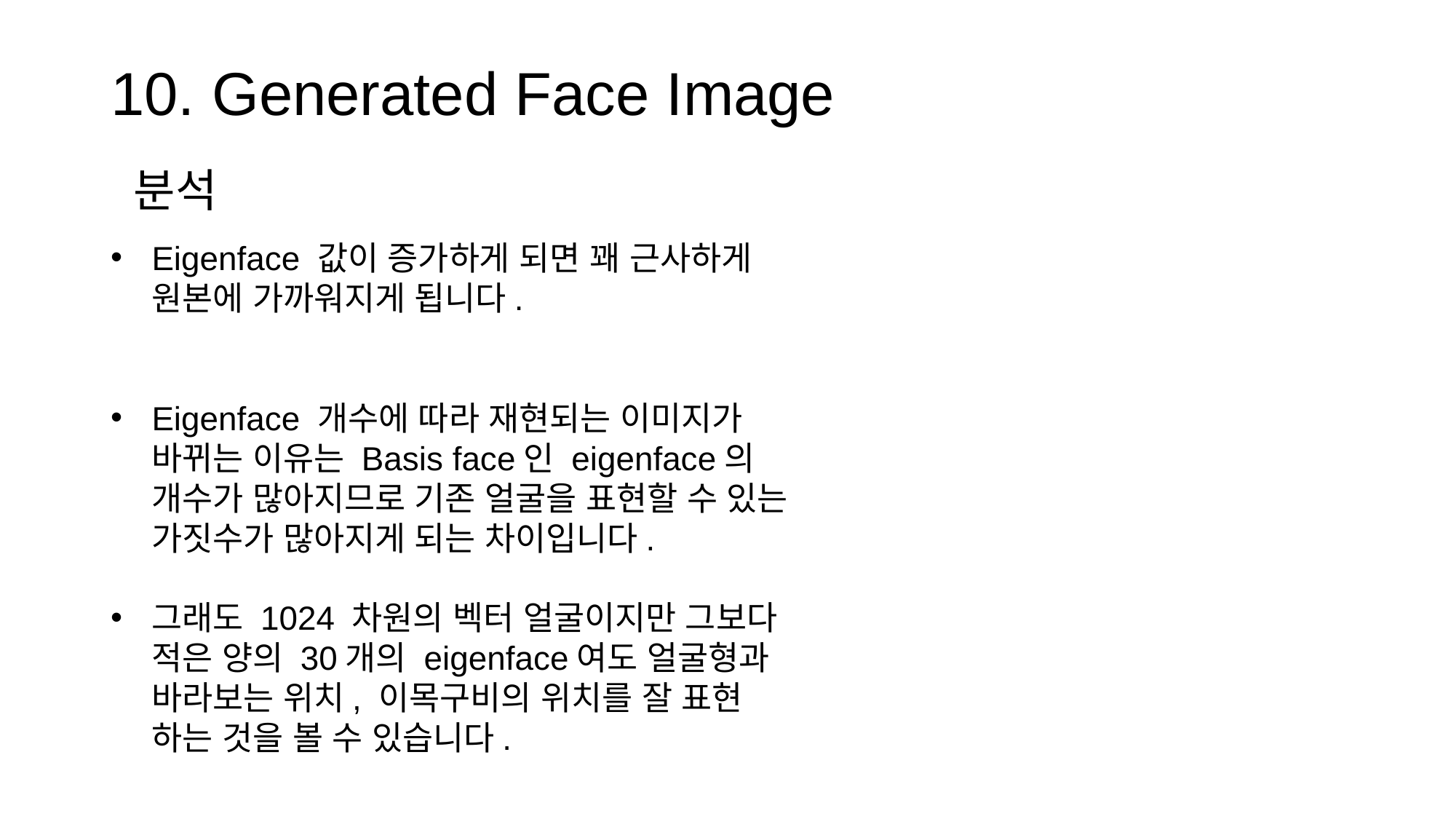

10. Generated Face Image
분석
Eigenface 값이 증가하게 되면 꽤 근사하게 원본에 가까워지게 됩니다.

Eigenface 개수에 따라 재현되는 이미지가 바뀌는 이유는 Basis face인 eigenface의 개수가 많아지므로 기존 얼굴을 표현할 수 있는 가짓수가 많아지게 되는 차이입니다.

그래도 1024 차원의 벡터 얼굴이지만 그보다 적은 양의 30개의 eigenface여도 얼굴형과 바라보는 위치, 이목구비의 위치를 잘 표현 하는 것을 볼 수 있습니다.